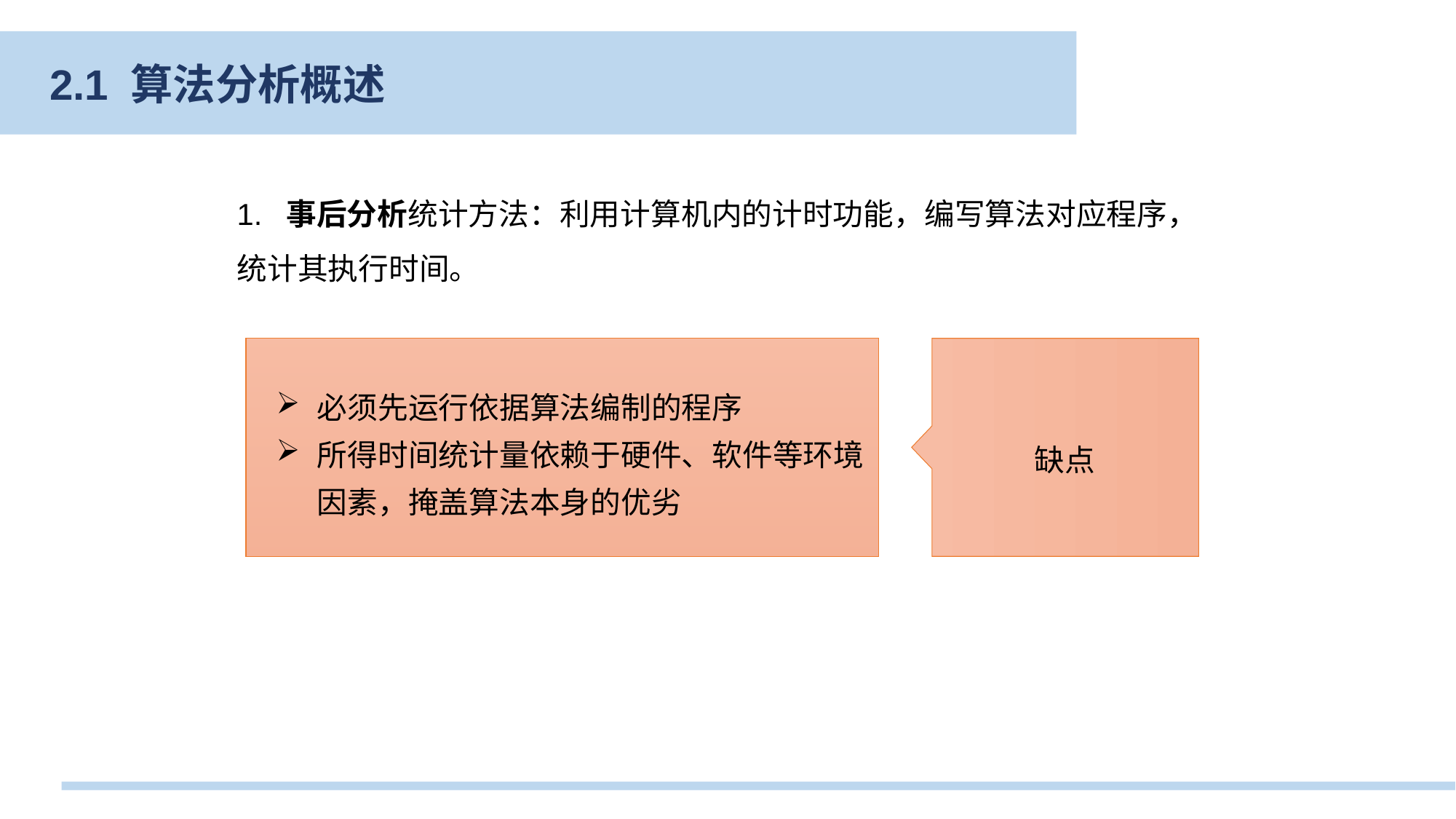

2.1 算法分析概述
1.  事后分析统计方法：利用计算机内的计时功能，编写算法对应程序，统计其执行时间。

必须先运行依据算法编制的程序
所得时间统计量依赖于硬件、软件等环境因素，掩盖算法本身的优劣
缺点